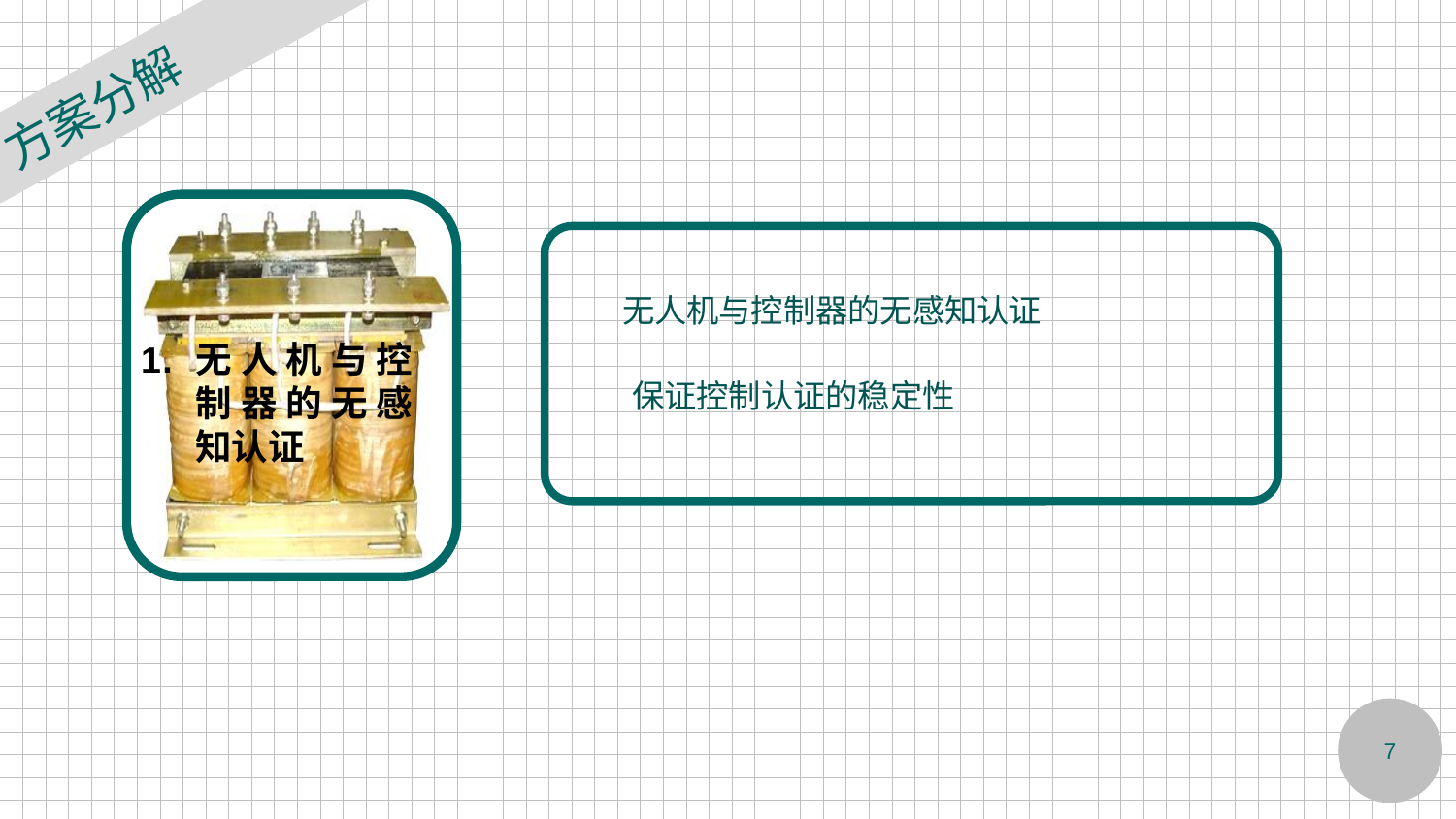

方案分解

无人机与控制器的无感知认证
保证控制认证的稳定性
无人机与控制器的无感知认证
7